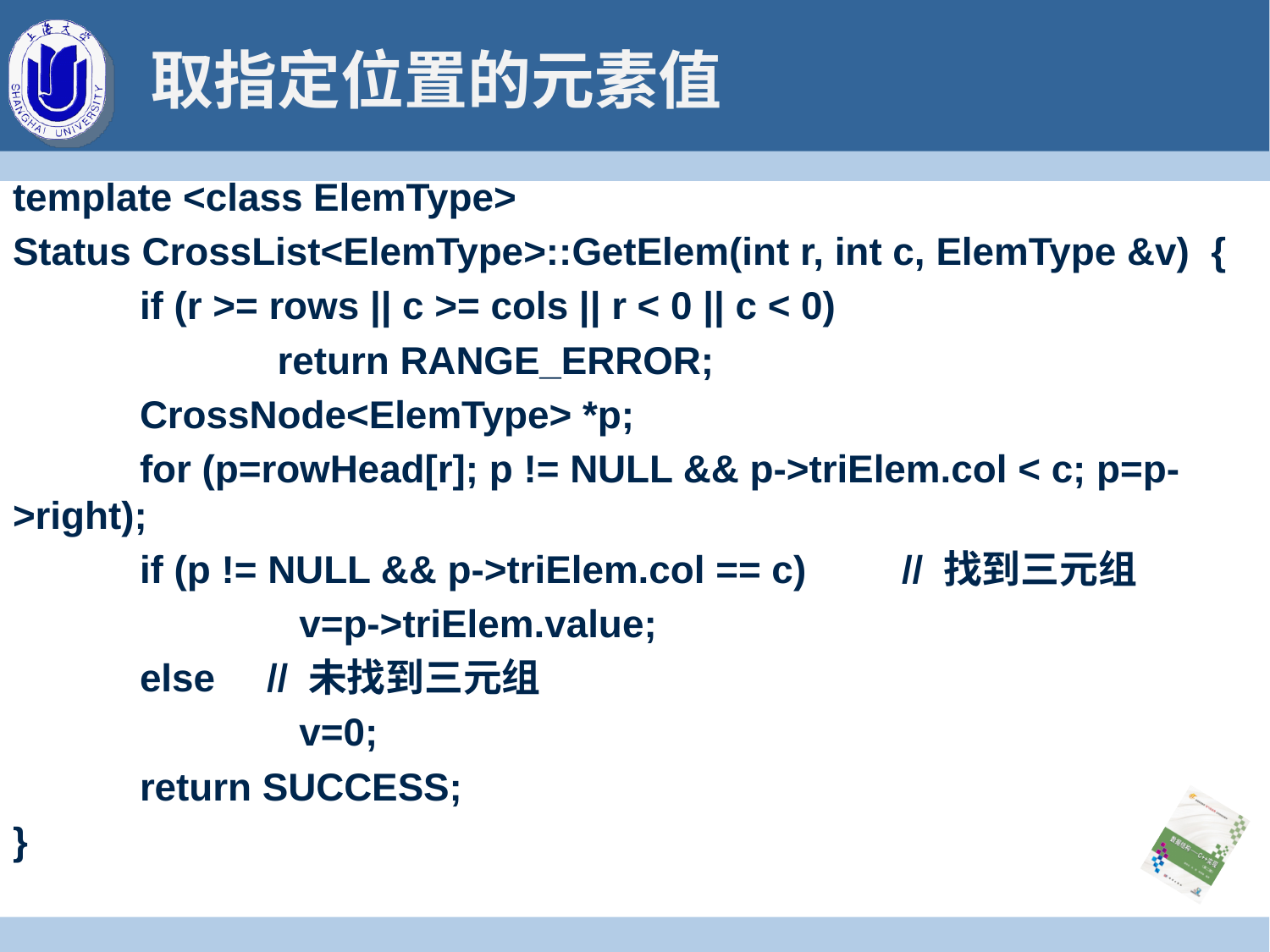

# 取指定位置的元素值
template <class ElemType>
Status CrossList<ElemType>::GetElem(int r, int c, ElemType &v)  {
	if (r >= rows || c >= cols || r < 0 || c < 0)
		 return RANGE_ERROR;
	CrossNode<ElemType> *p;
	for (p=rowHead[r]; p != NULL && p->triElem.col < c; p=p->right);
	if (p != NULL && p->triElem.col == c)	// 找到三元组
		   v=p->triElem.value;
	else	// 未找到三元组
		   v=0;
	return SUCCESS;
}